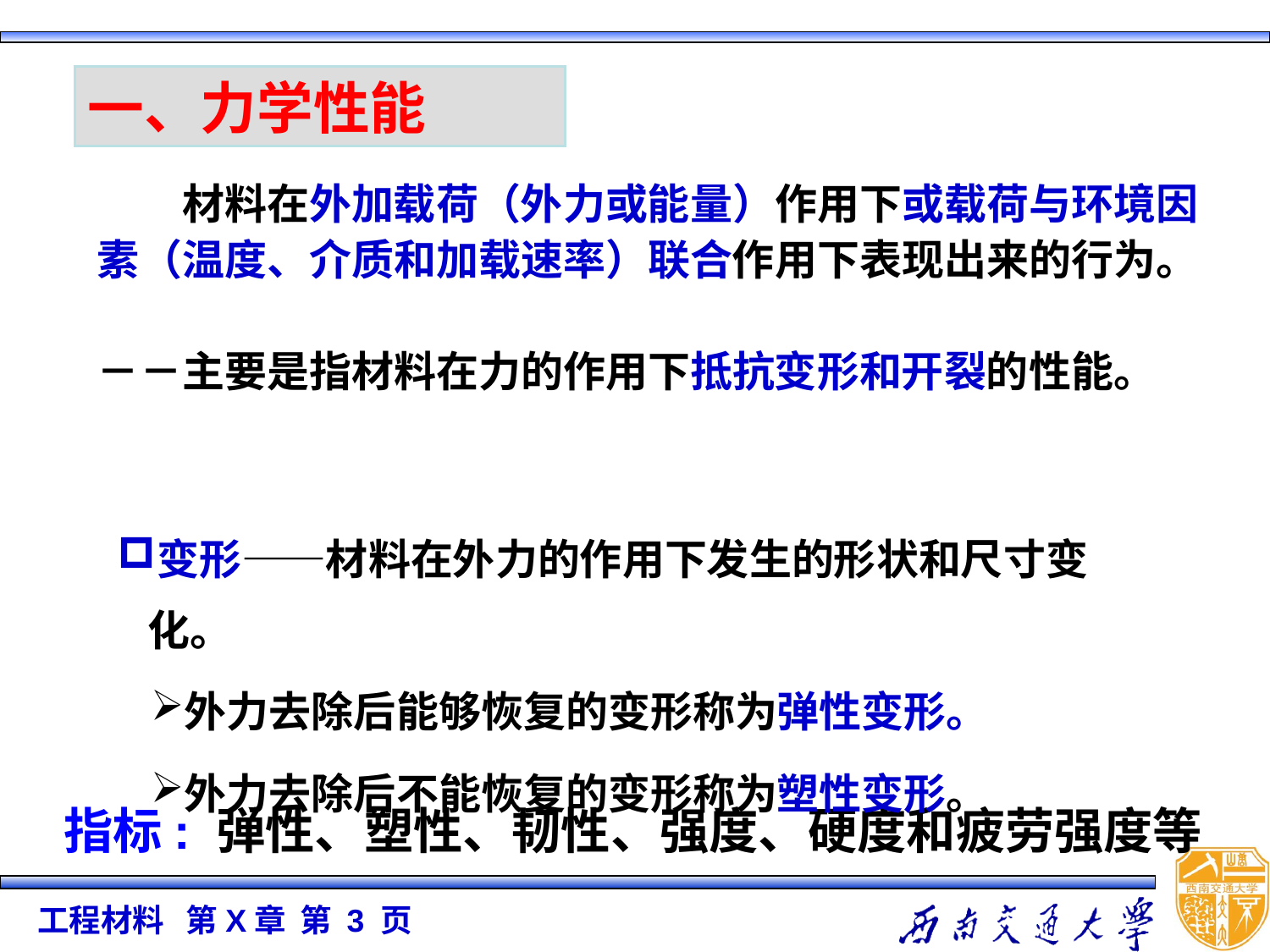

一、力学性能
　　材料在外加载荷（外力或能量）作用下或载荷与环境因素（温度、介质和加载速率）联合作用下表现出来的行为。

－－主要是指材料在力的作用下抵抗变形和开裂的性能。
变形——材料在外力的作用下发生的形状和尺寸变化。
外力去除后能够恢复的变形称为弹性变形。
外力去除后不能恢复的变形称为塑性变形。
指标: 弹性、塑性、韧性、强度、硬度和疲劳强度等